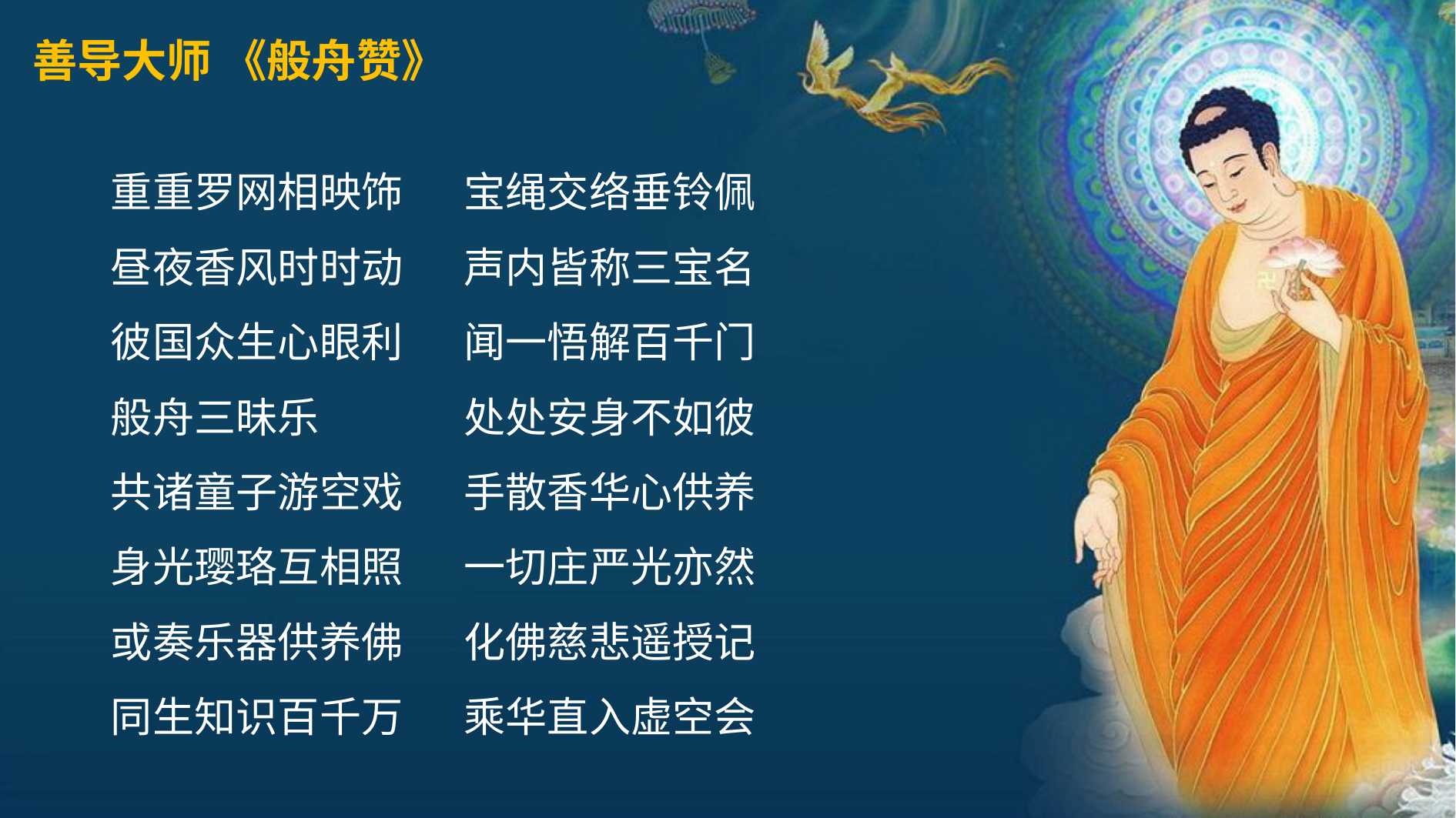

善导大师 《般舟赞》
重重罗网相映饰　  宝绳交络垂铃佩
昼夜香风时时动　  声内皆称三宝名
彼国众生心眼利　  闻一悟解百千门
般舟三昧乐　　　  处处安身不如彼
共诸童子游空戏  　手散香华心供养
身光璎珞互相照　  一切庄严光亦然
或奏乐器供养佛　  化佛慈悲遥授记
同生知识百千万　  乘华直入虚空会